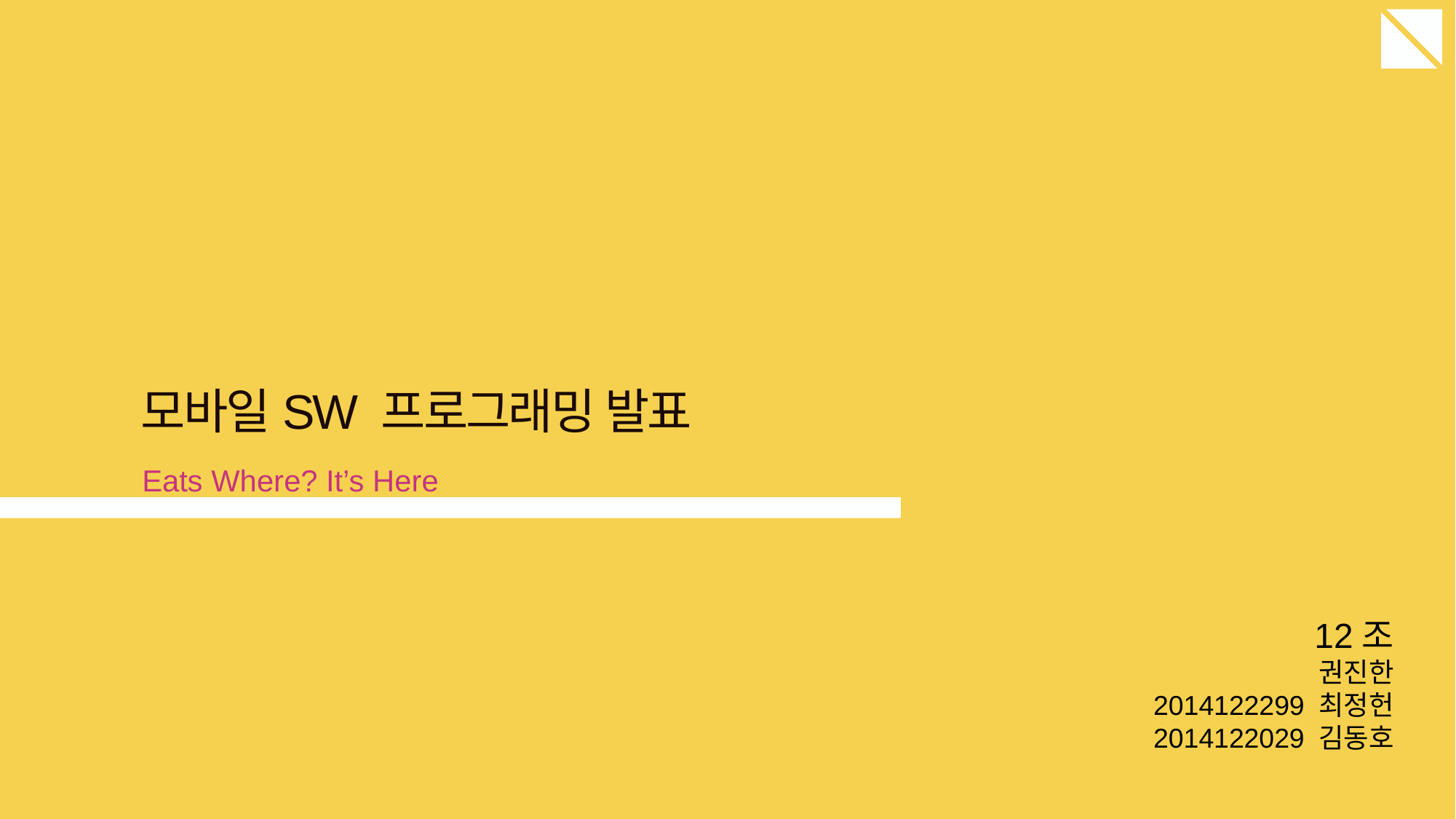

모바일SW 프로그래밍 발표
Eats Where? It’s Here

12조
권진한
2014122299 최정헌
2014122029 김동호